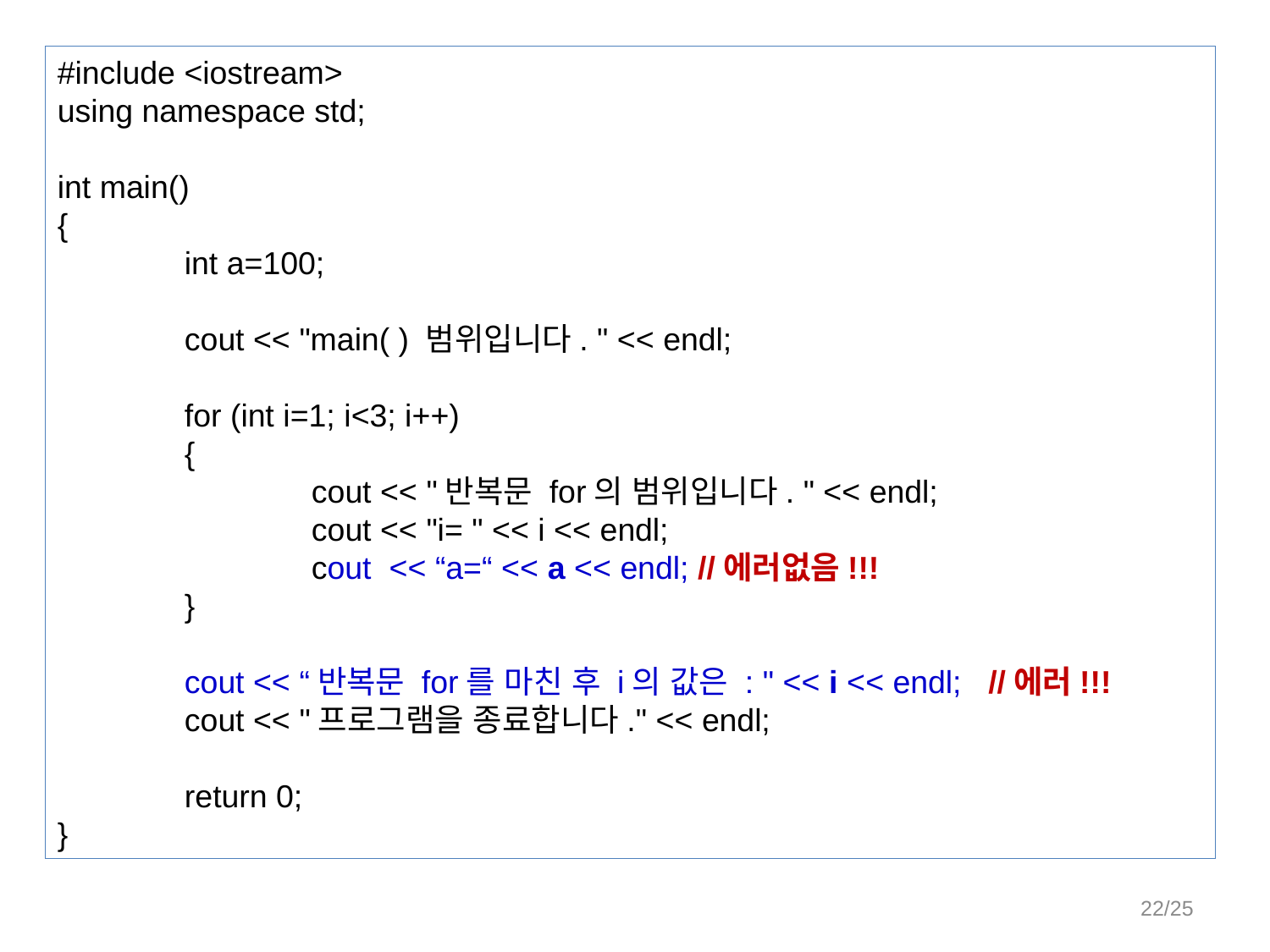

#include <iostream>
using namespace std;

int main()
{
	int a=100;

	cout << "main( ) 범위입니다. " << endl;

	for (int i=1; i<3; i++)
	{
		cout << "반복문 for의 범위입니다. " << endl;
		cout << "i= " << i << endl;
		cout  << “a=“ << a << endl; //에러없음!!!
	}

	cout << “반복문 for를 마친 후 i의 값은 : " << i << endl;   //에러!!!
	cout << "프로그램을 종료합니다." << endl;

	return 0;
}
22/25